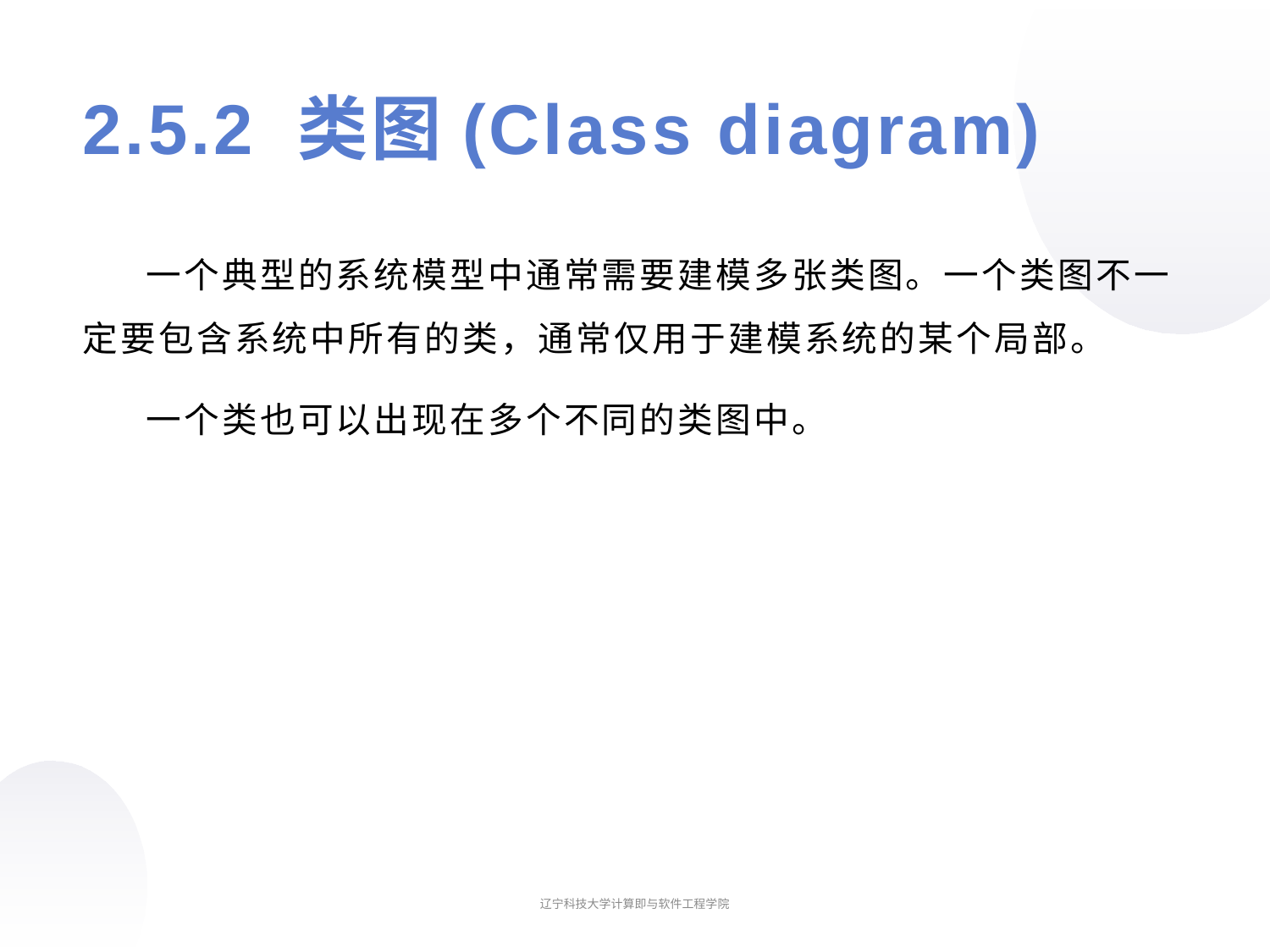

# 2.5.2 类图(Class diagram)
一个典型的系统模型中通常需要建模多张类图。一个类图不一定要包含系统中所有的类，通常仅用于建模系统的某个局部。
一个类也可以出现在多个不同的类图中。

辽宁科技大学计算即与软件工程学院
76